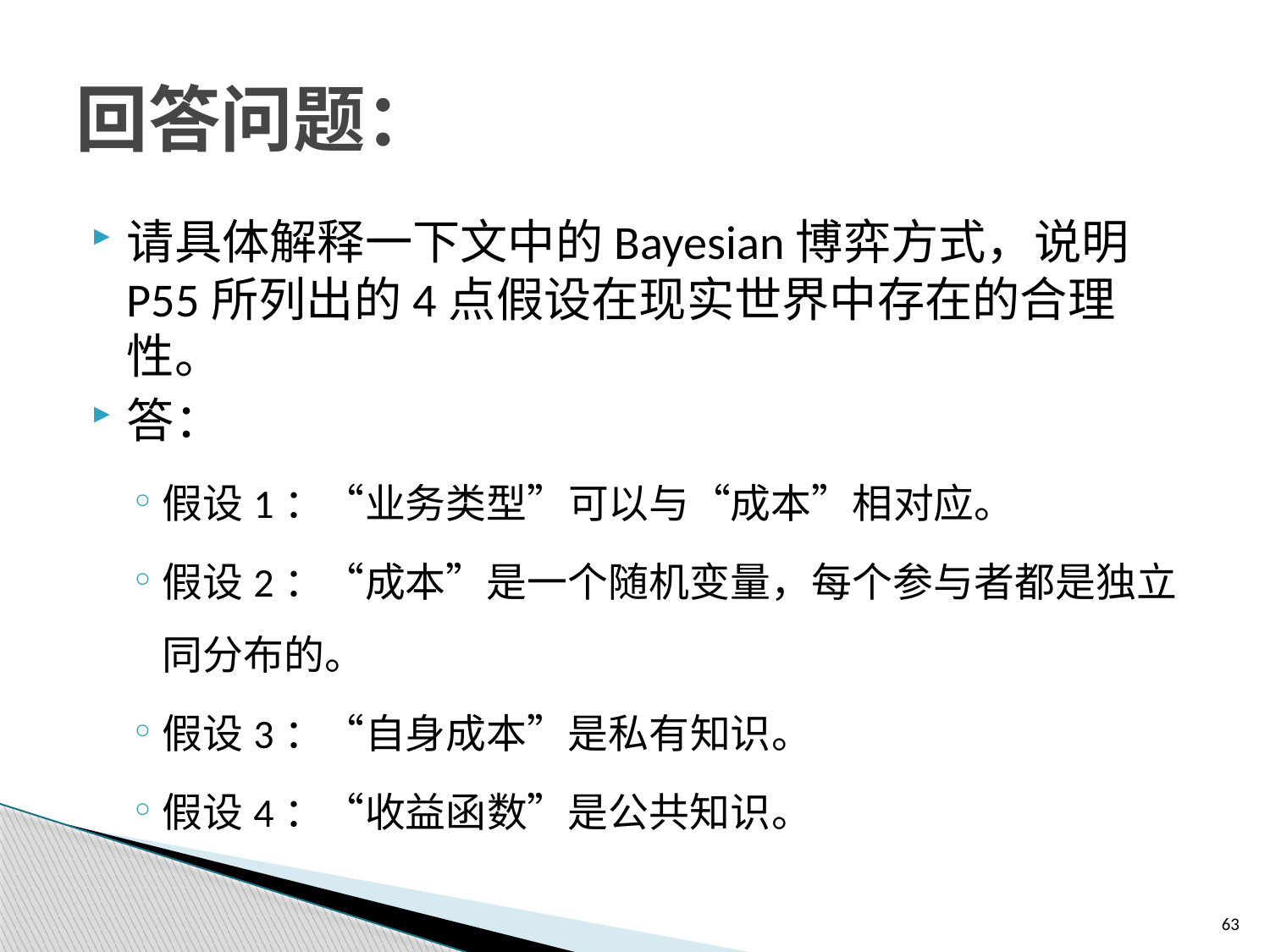

# 回答问题：
请具体解释一下文中的Bayesian博弈方式，说明P55所列出的4点假设在现实世界中存在的合理性。
答：
假设1：“业务类型”可以与“成本”相对应。
假设2：“成本”是一个随机变量，每个参与者都是独立同分布的。
假设3：“自身成本”是私有知识。
假设4：“收益函数”是公共知识。
63